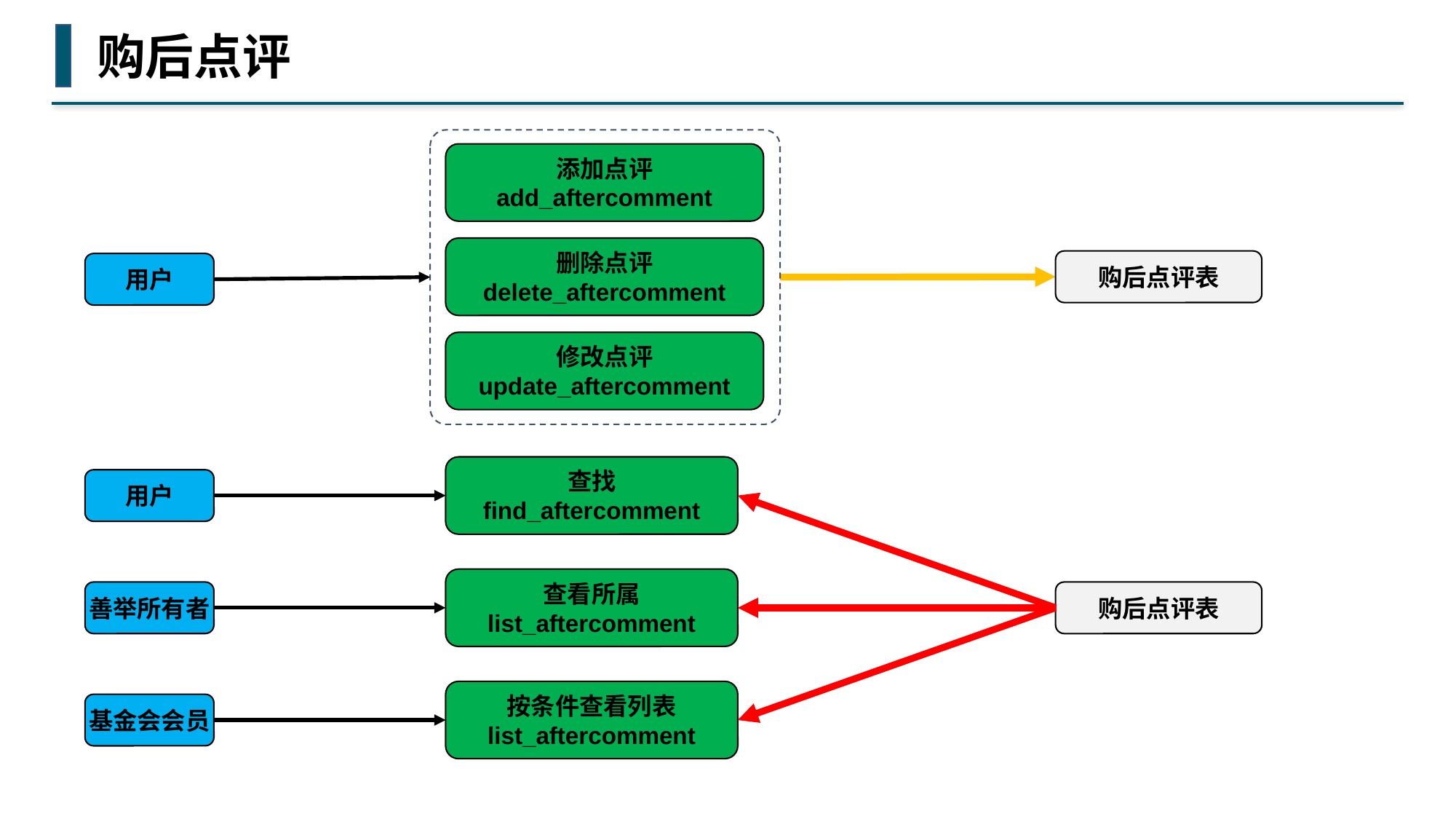

购后点评

添加点评
add_aftercomment
删除点评
delete_aftercomment
修改点评
update_aftercomment
购后点评表
用户
查找
find_aftercomment
用户
查看所属
list_aftercomment
善举所有者
购后点评表
按条件查看列表
list_aftercomment
基金会会员